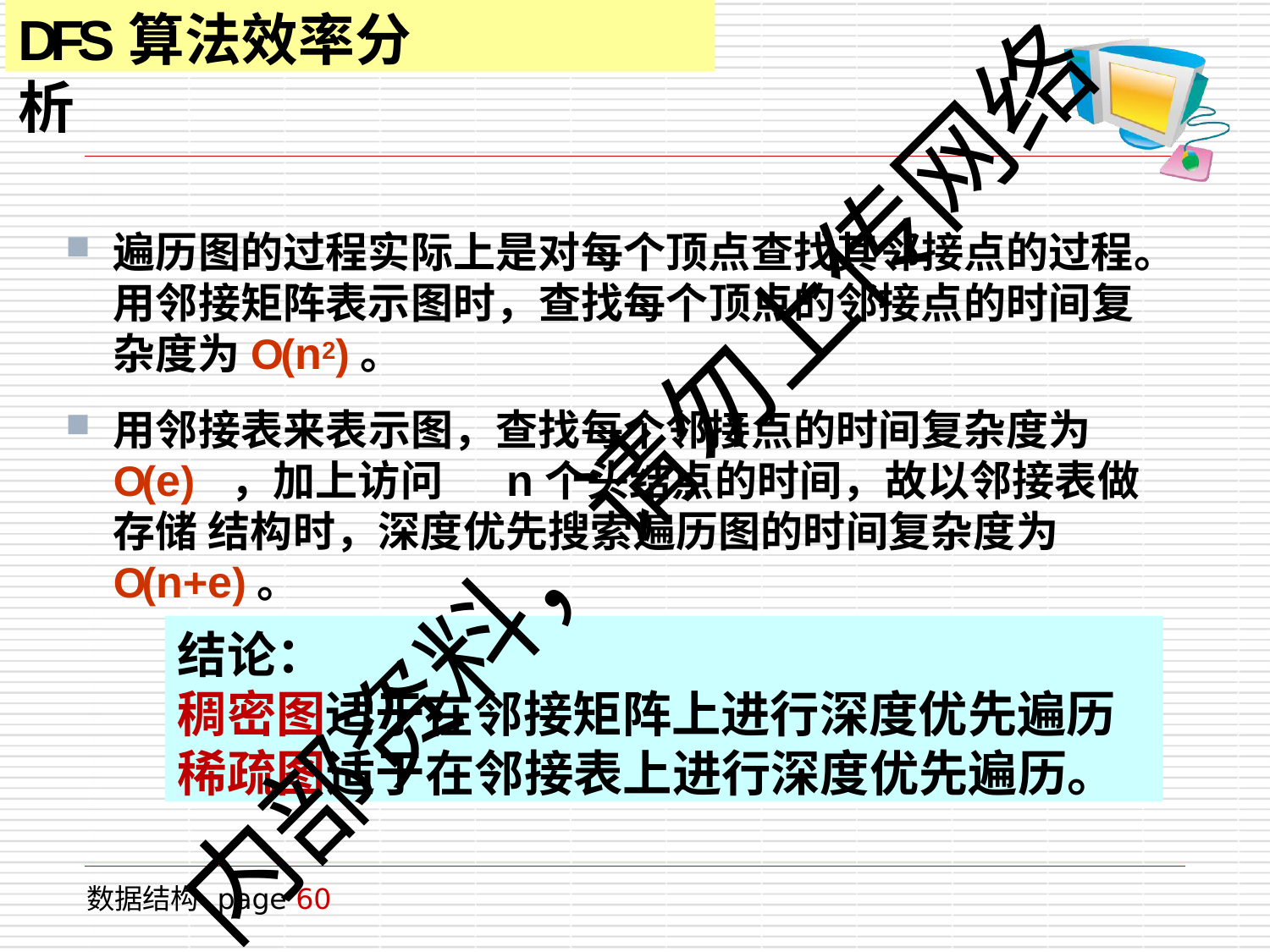

# DFS算法效率分析

遍历图的过程实际上是对每个顶点查找其邻接点的过程。 用邻接矩阵表示图时，查找每个顶点的邻接点的时间复 杂度为O(n2)。
用邻接表来表示图，查找每个邻接点的时间复杂度为 O(e) ，加上访问	n个头结点的时间，故以邻接表做存储 结构时，深度优先搜索遍历图的时间复杂度为O(n+e)。
内部资料，请勿上传网络
结论：
稠密图适于在邻接矩阵上进行深度优先遍历 稀疏图适于在邻接表上进行深度优先遍历。
；

数据结构 page 60